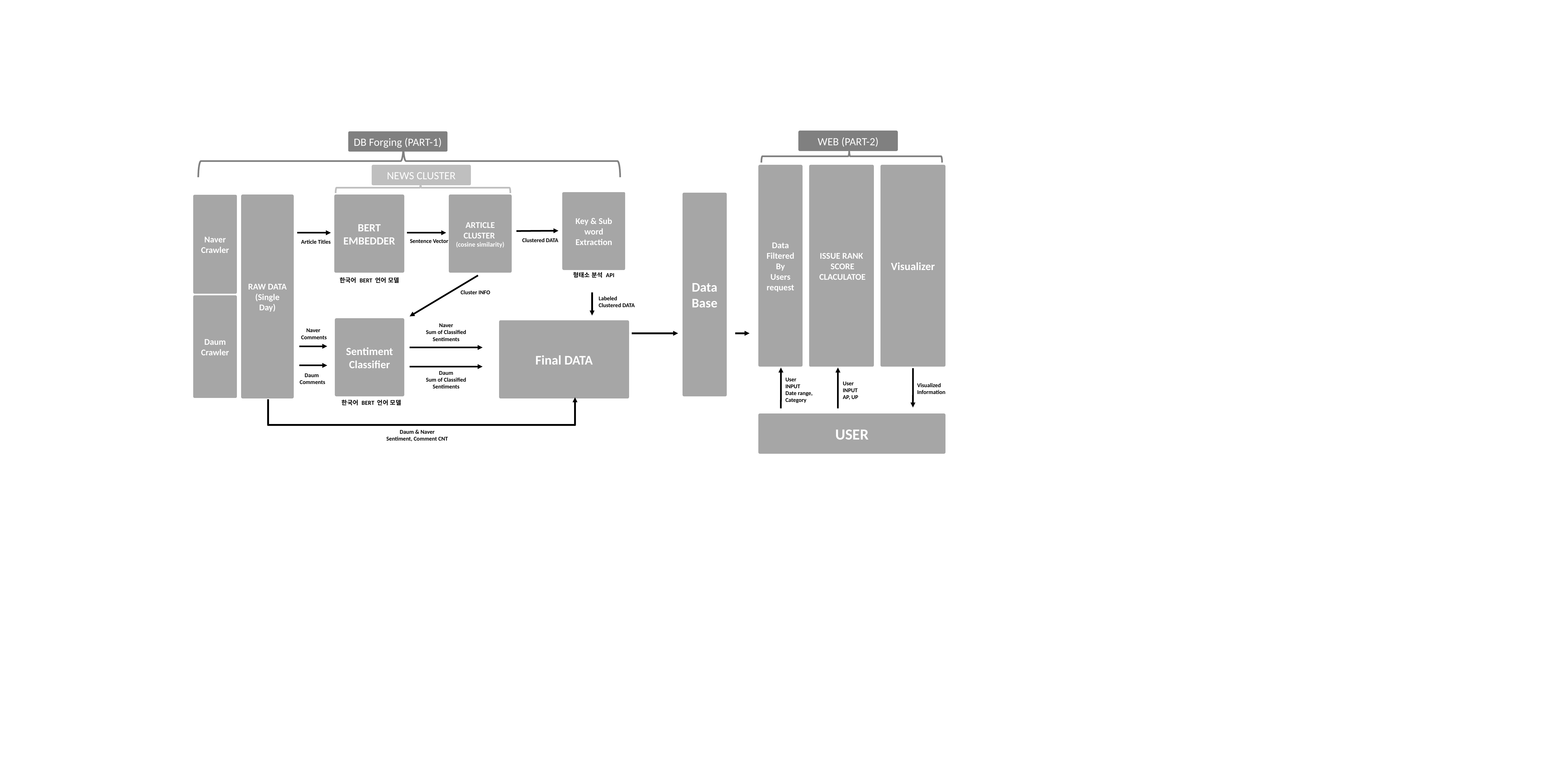

WEB (PART-2)
DB Forging (PART-1)
NEWS CLUSTER
Data
Filtered
By
Users request
ISSUE RANK
 SCORE
 CLACULATOE
Visualizer
Key & Sub word
Extraction
Data Base
Naver
Crawler
RAW DATA
(Single Day)
BERT EMBEDDER
ARTICLE CLUSTER
(cosine similarity)
Clustered DATA
Sentence Vector
Article Titles
형태소 분석 API
한국어 BERT 언어 모델
Cluster INFO
Labeled
Clustered DATA
Daum
Crawler
Sentiment Classifier
Naver
Sum of Classified Sentiments
Final DATA
Naver
Comments
Daum
Sum of Classified Sentiments
Daum
Comments
User
INPUT
Date range,
Category
User
INPUT
AP, UP
Visualized
Information
한국어 BERT 언어 모델
USER
Daum & Naver
Sentiment, Comment CNT